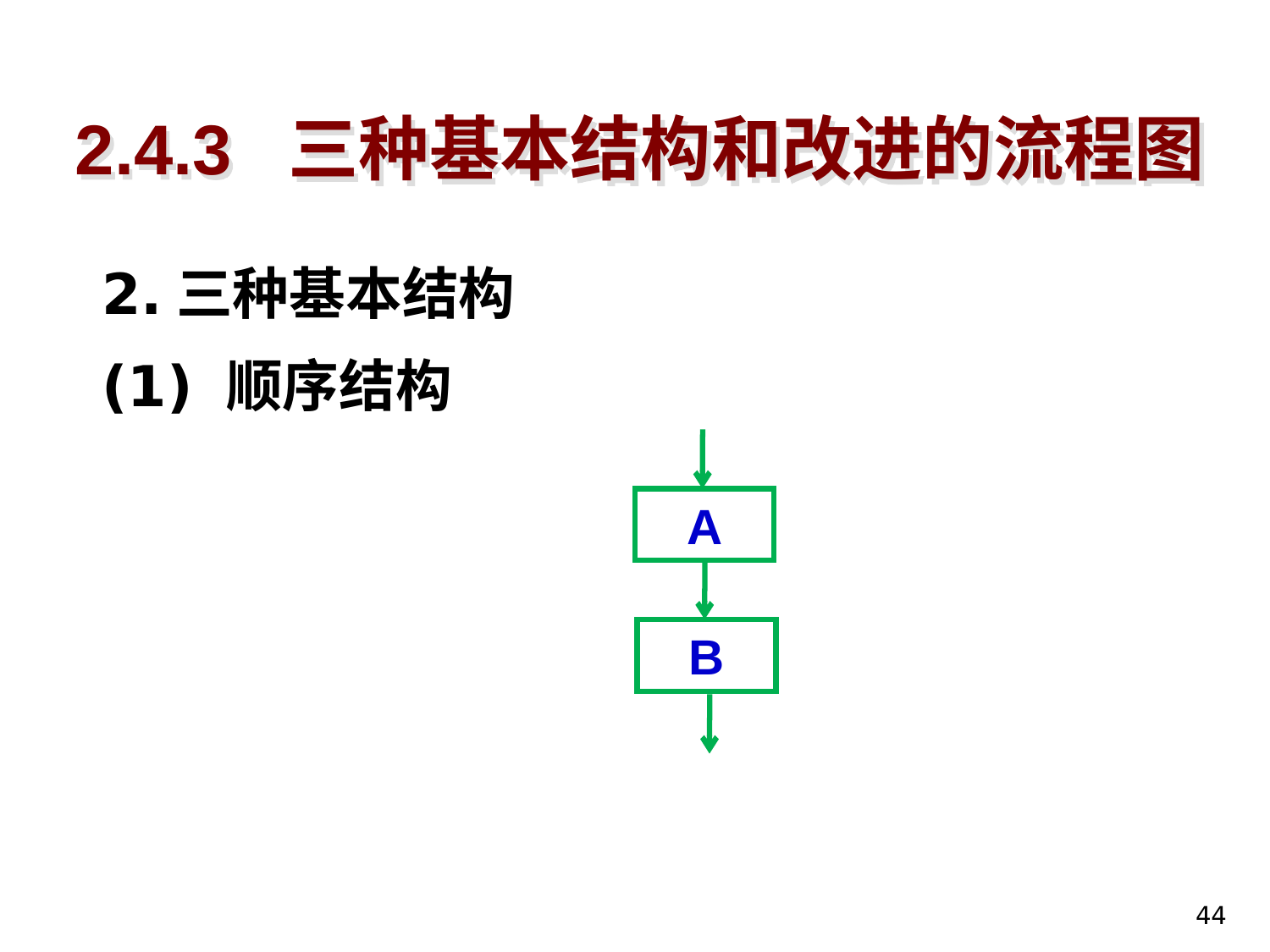

# 2.4.3  三种基本结构和改进的流程图
2.三种基本结构
(1) 顺序结构
A
B
44